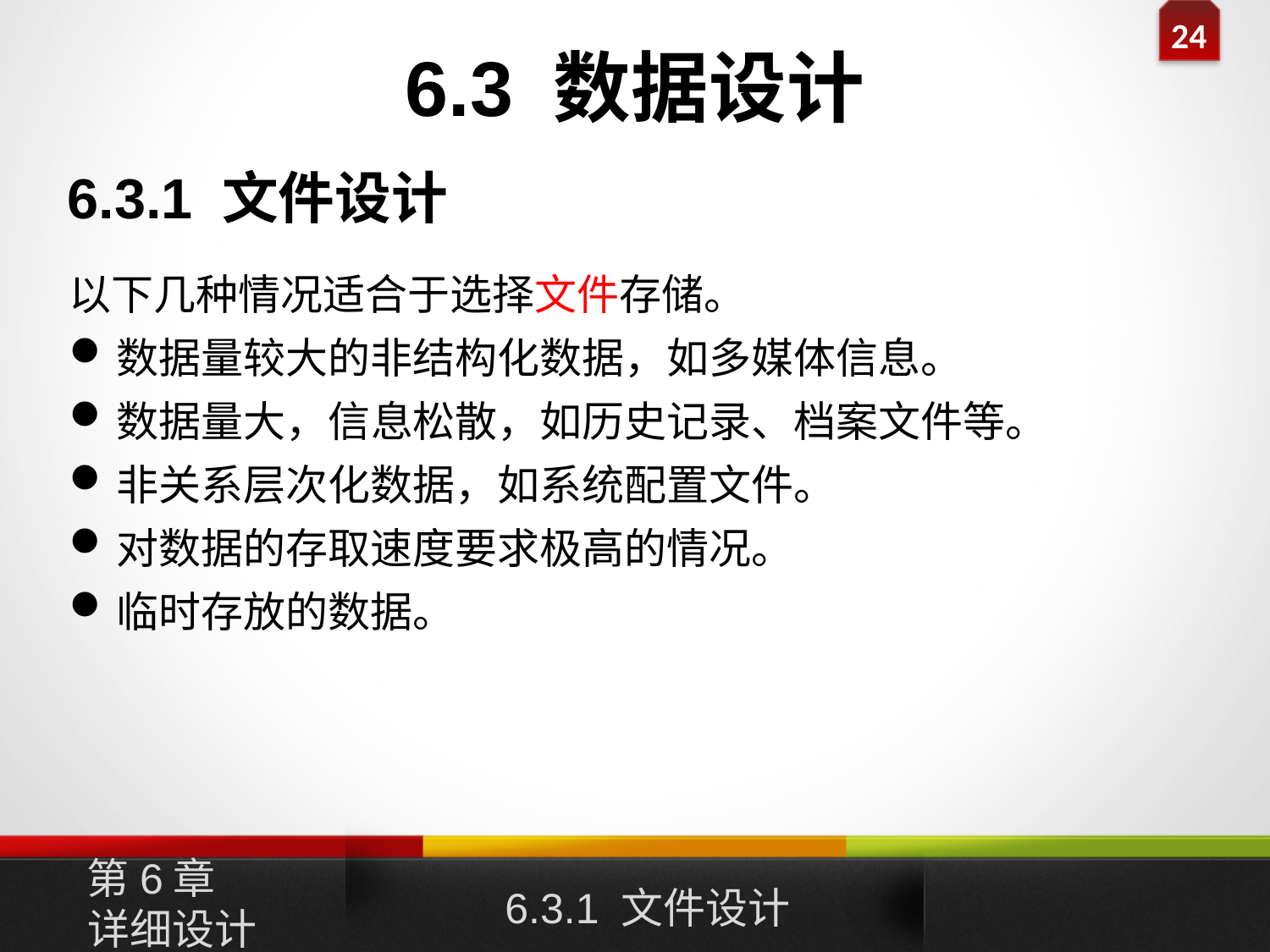

# 6.3 数据设计
6.3.1 文件设计
以下几种情况适合于选择文件存储。
数据量较大的非结构化数据，如多媒体信息。
数据量大，信息松散，如历史记录、档案文件等。
非关系层次化数据，如系统配置文件。
对数据的存取速度要求极高的情况。
临时存放的数据。
第6章
详细设计
6.3.1 文件设计